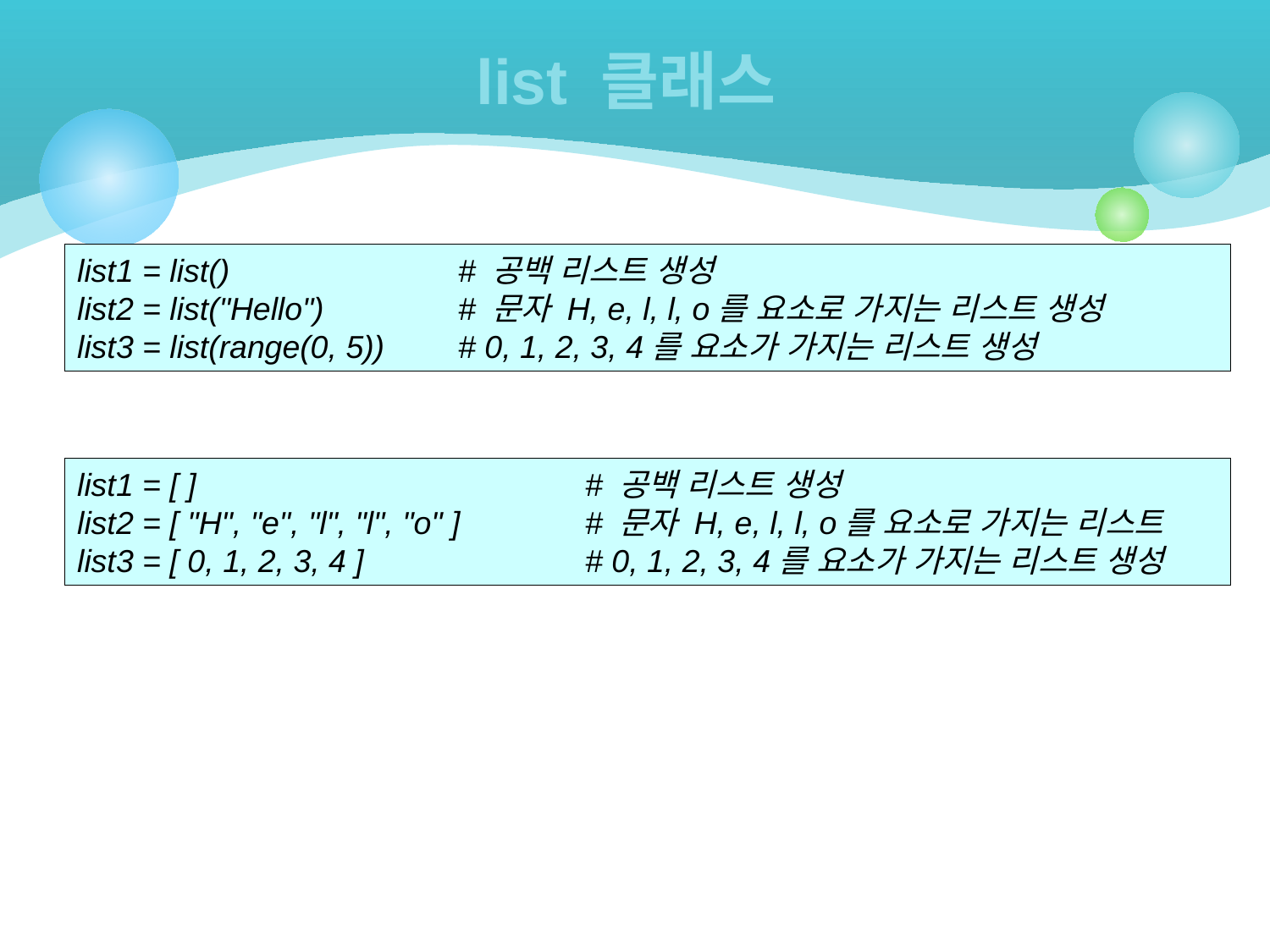

# list 클래스
list1 = list()		# 공백 리스트 생성
list2 = list("Hello")		# 문자 H, e, l, l, o를 요소로 가지는 리스트 생성
list3 = list(range(0, 5))	# 0, 1, 2, 3, 4를 요소가 가지는 리스트 생성
list1 = [ ] 			# 공백 리스트 생성
list2 = [ "H", "e", "l", "l", "o" ] 	# 문자 H, e, l, l, o를 요소로 가지는 리스트 list3 = [ 0, 1, 2, 3, 4 ]		# 0, 1, 2, 3, 4를 요소가 가지는 리스트 생성